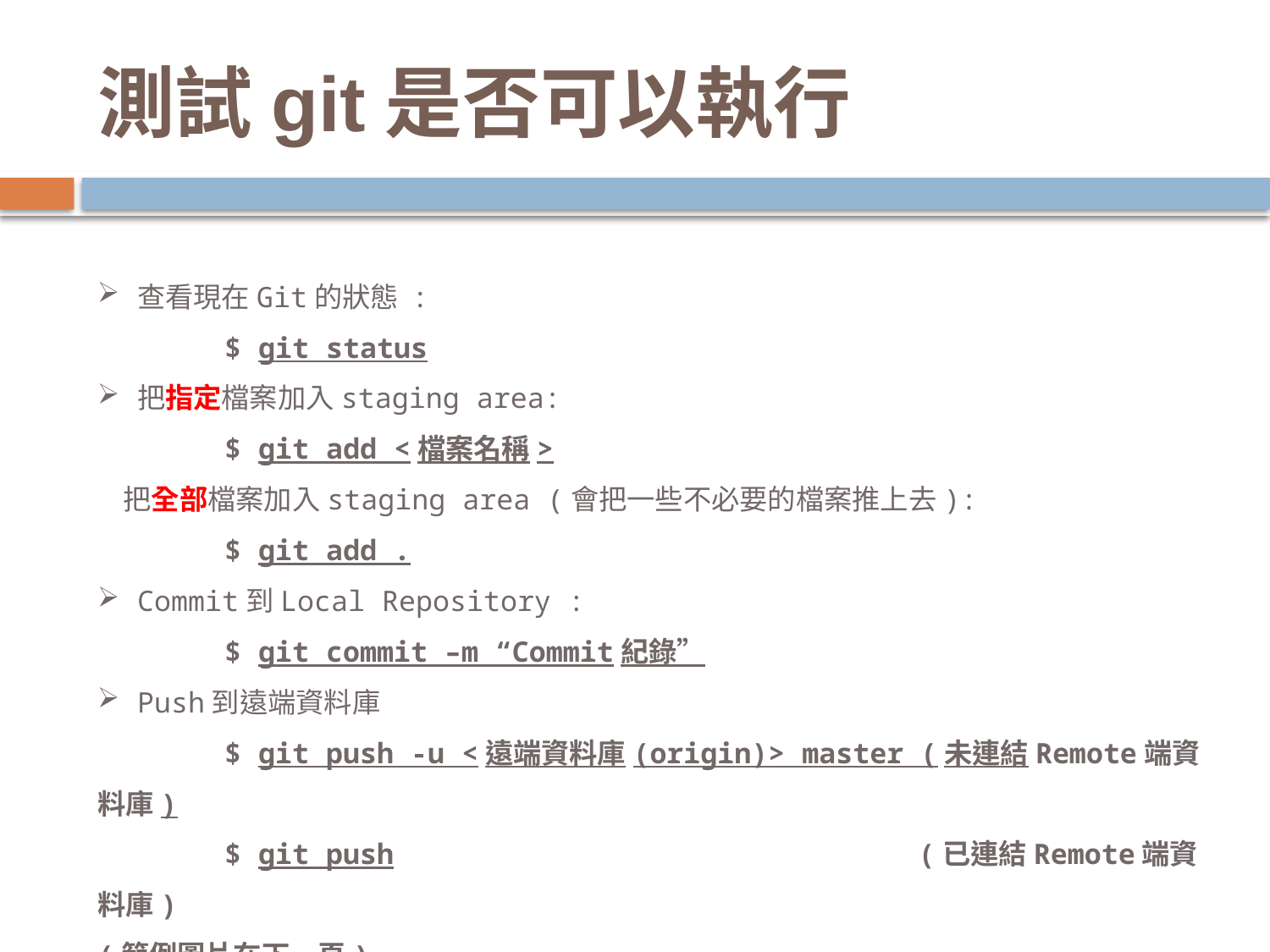

# 測試git是否可以執行
查看現在Git的狀態 :
	$ git status
把指定檔案加入staging area:
	$ git add <檔案名稱>
   把全部檔案加入staging area (會把一些不必要的檔案推上去):
	$ git add .
Commit到Local Repository :
$ git commit –m “Commit紀錄”
Push到遠端資料庫
 	$ git push -u <遠端資料庫(origin)> master (未連結Remote端資料庫)
	$ git push                               (已連結Remote端資料庫)
(範例圖片在下一頁)